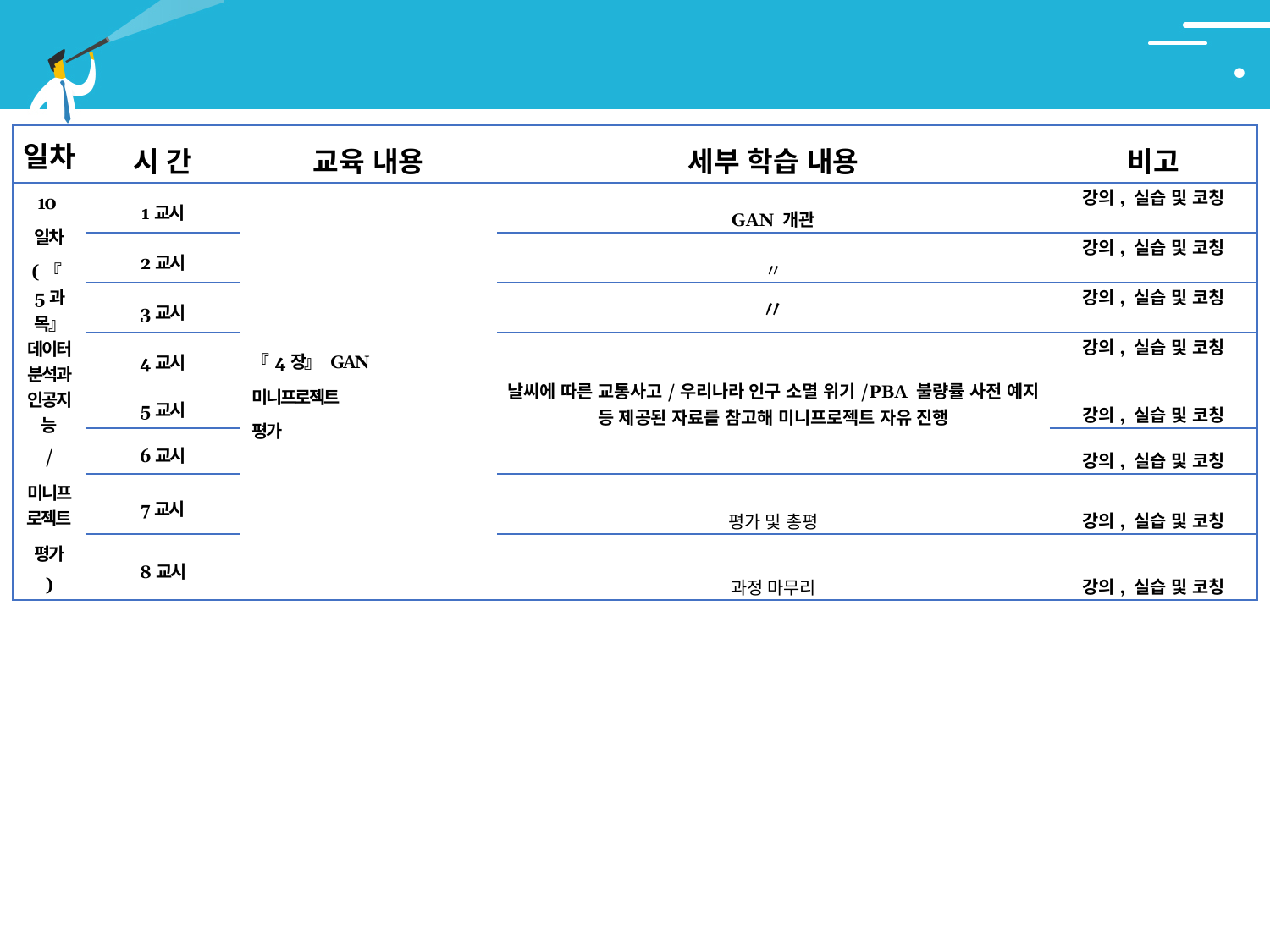

# 학습일정 및 내용
| 일차 | 시 간 | 교육 내용 | 세부 학습 내용 | 비고 |
| --- | --- | --- | --- | --- |
| 10일차 (『5과목』 데이터 분석과 인공지능 / 미니프로젝트 평가 ) | 1교시 | 『4장』 GAN 미니프로젝트 평가 | GAN 개관 | 강의, 실습 및 코칭 |
|  | 2교시 |  | 〃 | 강의, 실습 및 코칭 |
|  | 3교시 |  | 〃 | 강의, 실습 및 코칭 |
|  | 4교시 |  | 날씨에 따른 교통사고/우리나라 인구 소멸 위기/PBA 불량률 사전 예지 등 제공된 자료를 참고해 미니프로젝트 자유 진행 | 강의, 실습 및 코칭 |
|  | 5교시 |  |  | 강의, 실습 및 코칭 |
|  | 6교시 |  |  | 강의, 실습 및 코칭 |
|  | 7교시 |  | 평가 및 총평 | 강의, 실습 및 코칭 |
|  | 8교시 |  | 과정 마무리 | 강의, 실습 및 코칭 |